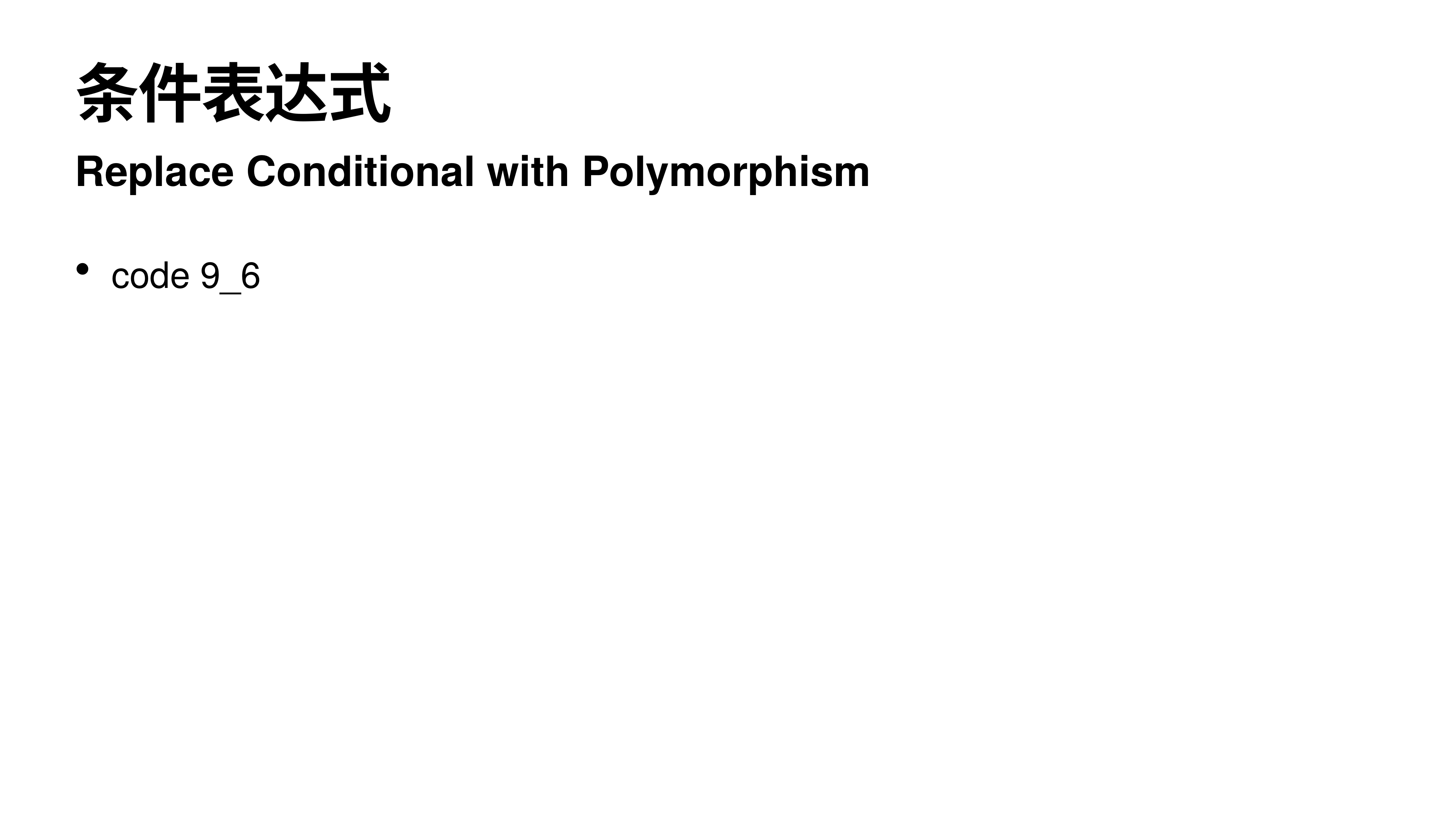

# 条件表达式
Replace Conditional with Polymorphism

code 9_6